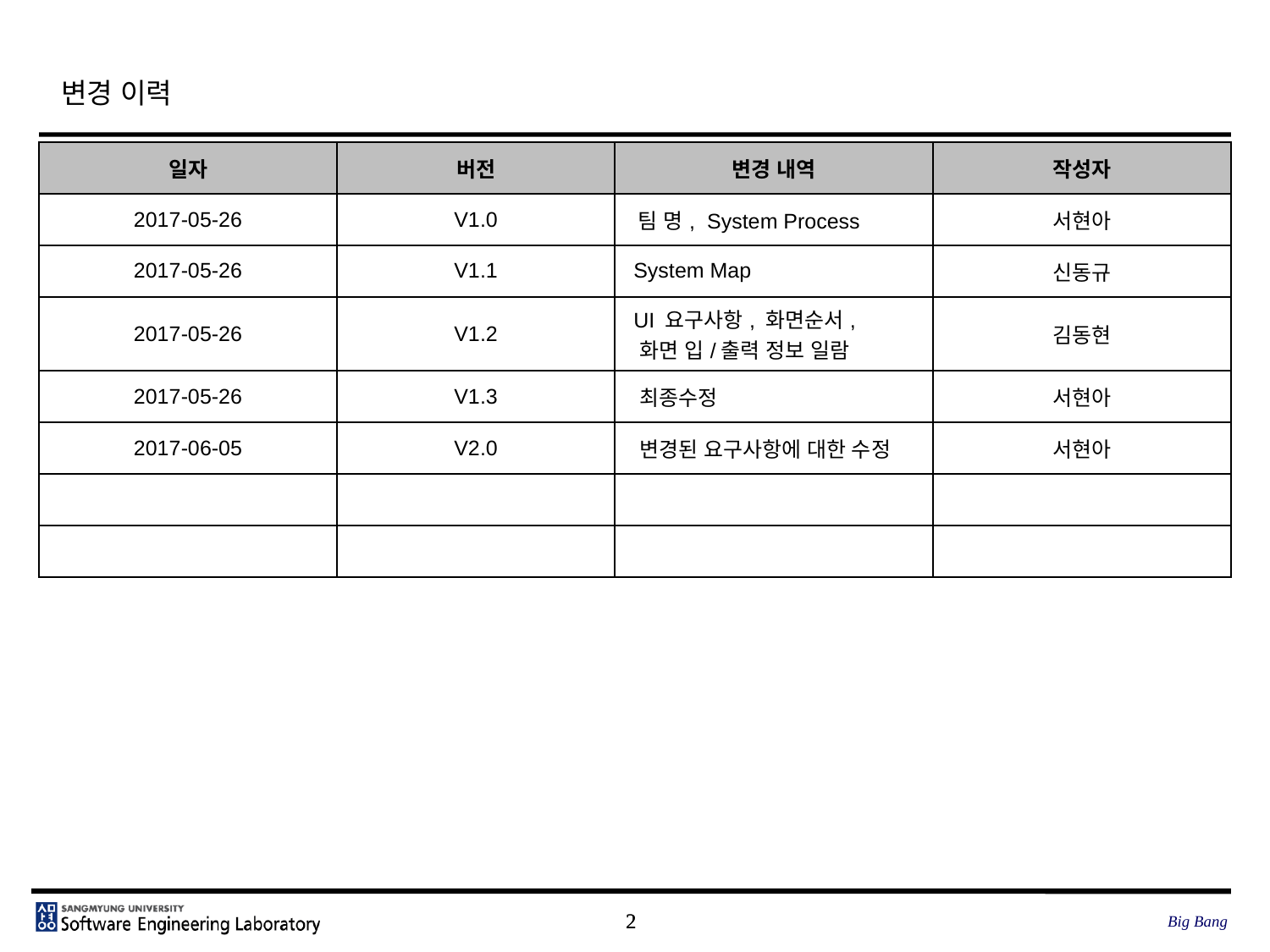

# 변경 이력
| 일자 | 버전 | 변경 내역 | 작성자 |
| --- | --- | --- | --- |
| 2017-05-26 | V1.0 | 팀 명, System Process | 서현아 |
| 2017-05-26 | V1.1 | System Map | 신동규 |
| 2017-05-26 | V1.2 | UI 요구사항, 화면순서, 화면 입/출력 정보 일람 | 김동현 |
| 2017-05-26 | V1.3 | 최종수정 | 서현아 |
| 2017-06-05 | V2.0 | 변경된 요구사항에 대한 수정 | 서현아 |
|  |  |  |  |
|  |  |  |  |
Big Bang